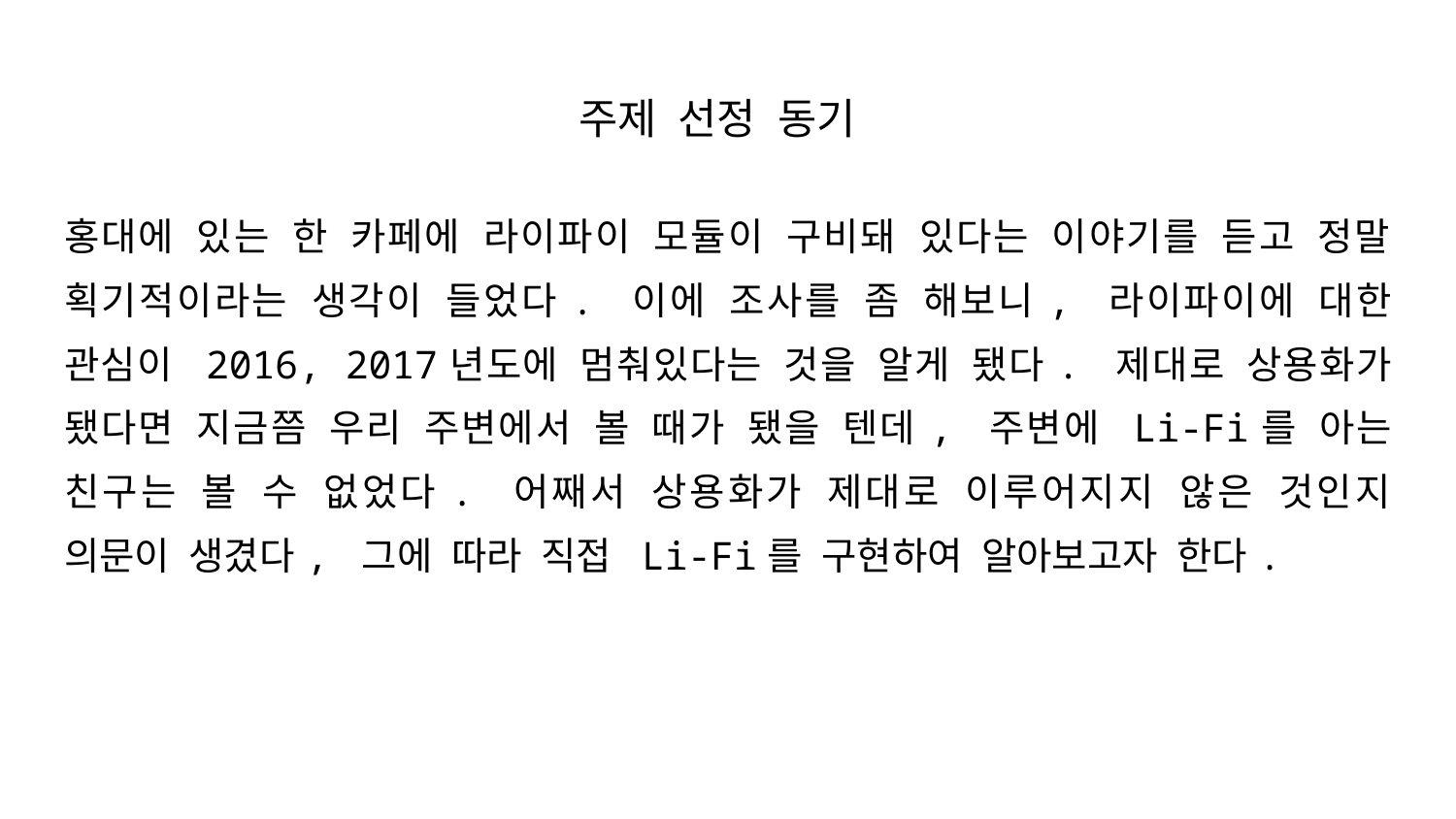

# 주제 선정 동기
홍대에 있는 한 카페에 라이파이 모듈이 구비돼 있다는 이야기를 듣고 정말 획기적이라는 생각이 들었다. 이에 조사를 좀 해보니, 라이파이에 대한 관심이 2016, 2017년도에 멈춰있다는 것을 알게 됐다. 제대로 상용화가 됐다면 지금쯤 우리 주변에서 볼 때가 됐을 텐데, 주변에 Li-Fi를 아는 친구는 볼 수 없었다. 어째서 상용화가 제대로 이루어지지 않은 것인지 의문이 생겼다, 그에 따라 직접 Li-Fi를 구현하여 알아보고자 한다.